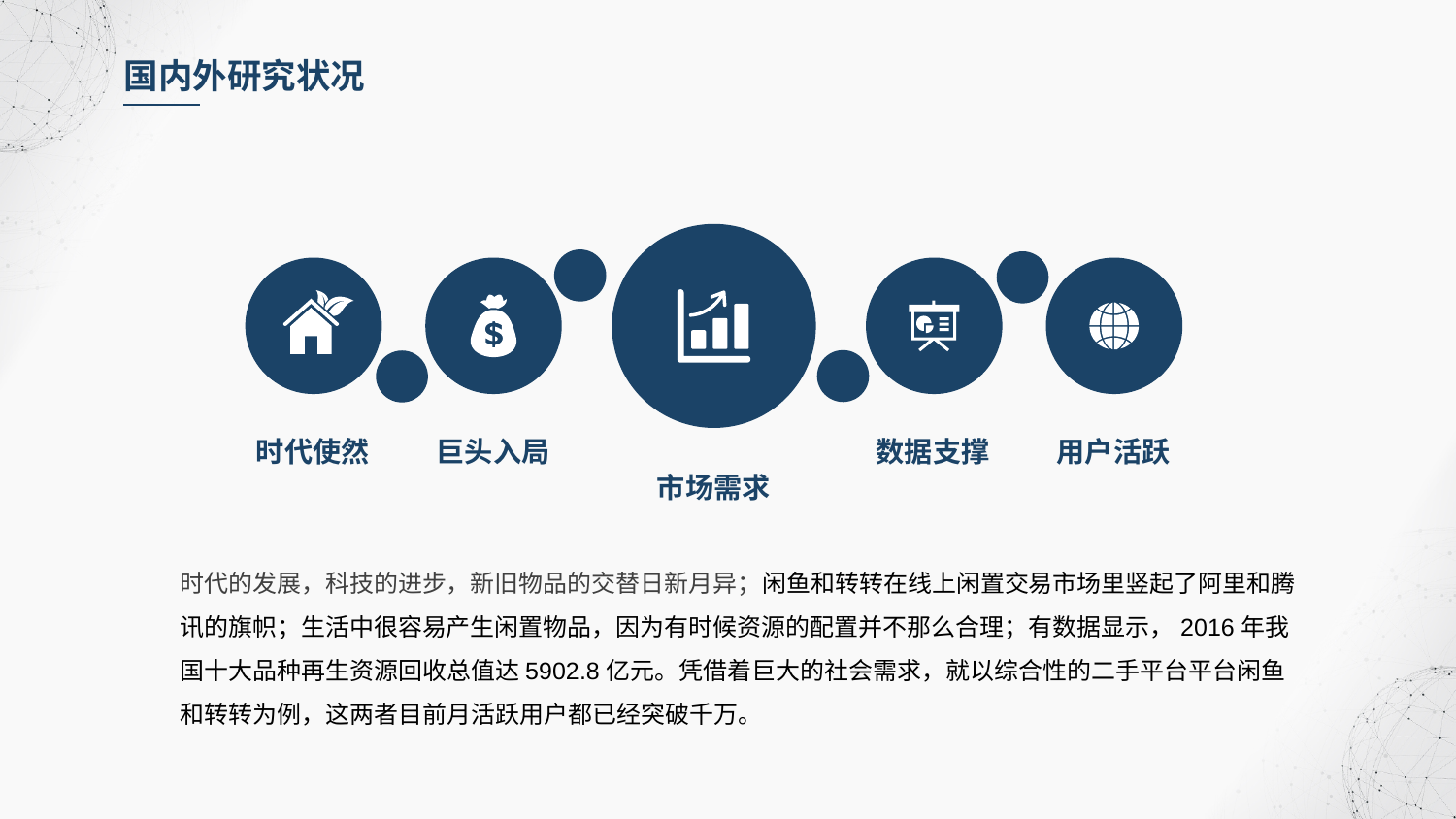

国内外研究状况

时代使然
巨头入局
数据支撑
用户活跃
市场需求
时代的发展，科技的进步，新旧物品的交替日新月异；闲鱼和转转在线上闲置交易市场里竖起了阿里和腾讯的旗帜；生活中很容易产生闲置物品，因为有时候资源的配置并不那么合理；有数据显示，2016年我国十大品种再生资源回收总值达5902.8亿元。凭借着巨大的社会需求，就以综合性的二手平台平台闲鱼和转转为例，这两者目前月活跃用户都已经突破千万。